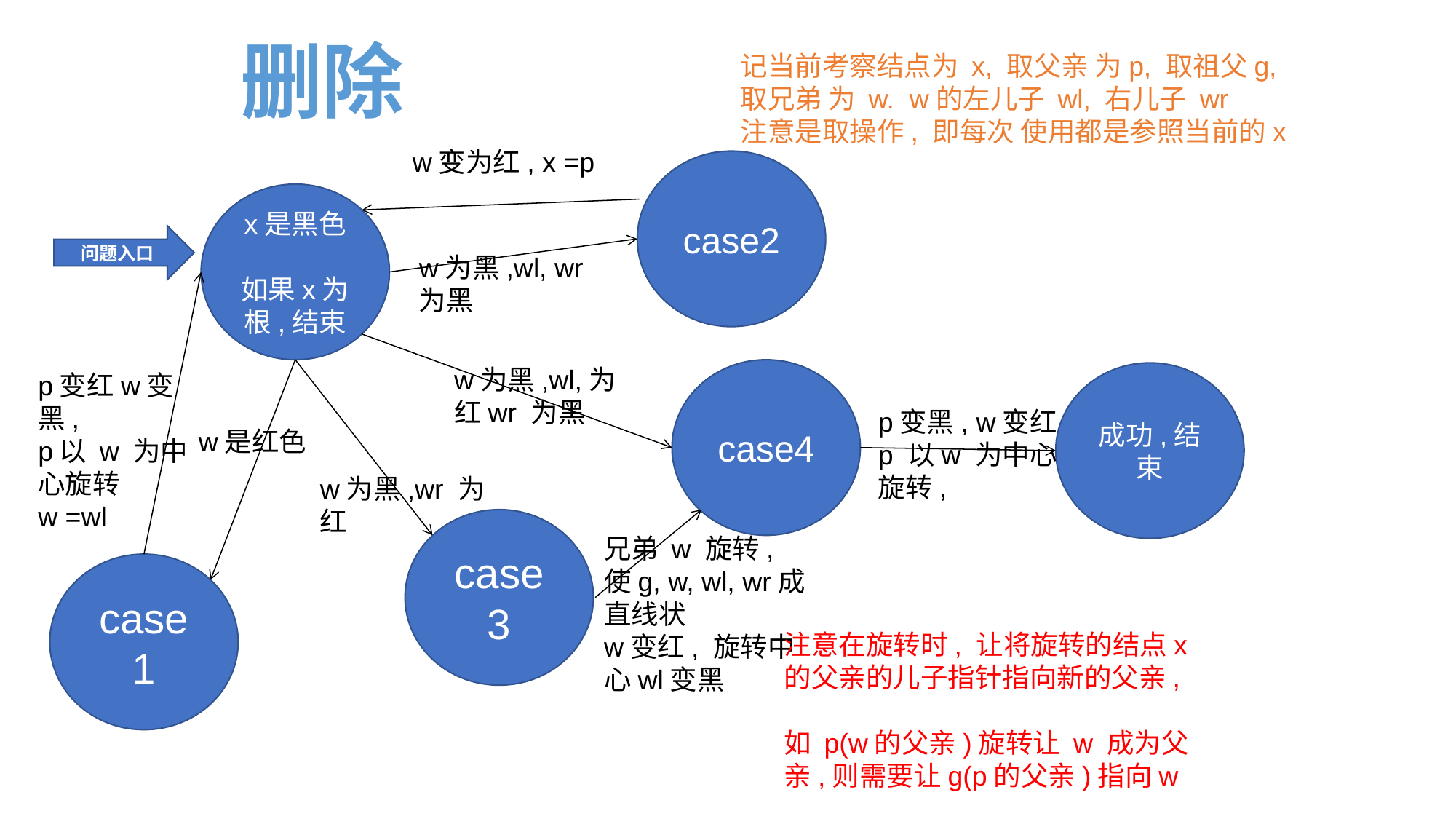

删除
记当前考察结点为 x, 取父亲 为p, 取祖父g,
取兄弟 为 w.  w的左儿子 wl, 右儿子 wr
注意是取操作, 即每次 使用都是参照当前的x
w变为红, x =p
case2
x是黑色

如果x为根,结束
问题入口
w为黑,wl, wr 为黑
w为黑,wl,为红wr 为黑
case4
成功,结束
p变红w变黑,
p以 w 为中心旋转
w =wl
p变黑, w变红
p 以w 为中心旋转,

w是红色
w为黑,wr 为红
case3
兄弟 w 旋转, 使g, w, wl, wr成直线状
w变红, 旋转中心wl变黑
case1
注意在旋转时, 让将旋转的结点x的父亲的儿子指针指向新的父亲,

如 p(w的父亲)旋转让 w 成为父亲,则需要让g(p的父亲)指向w